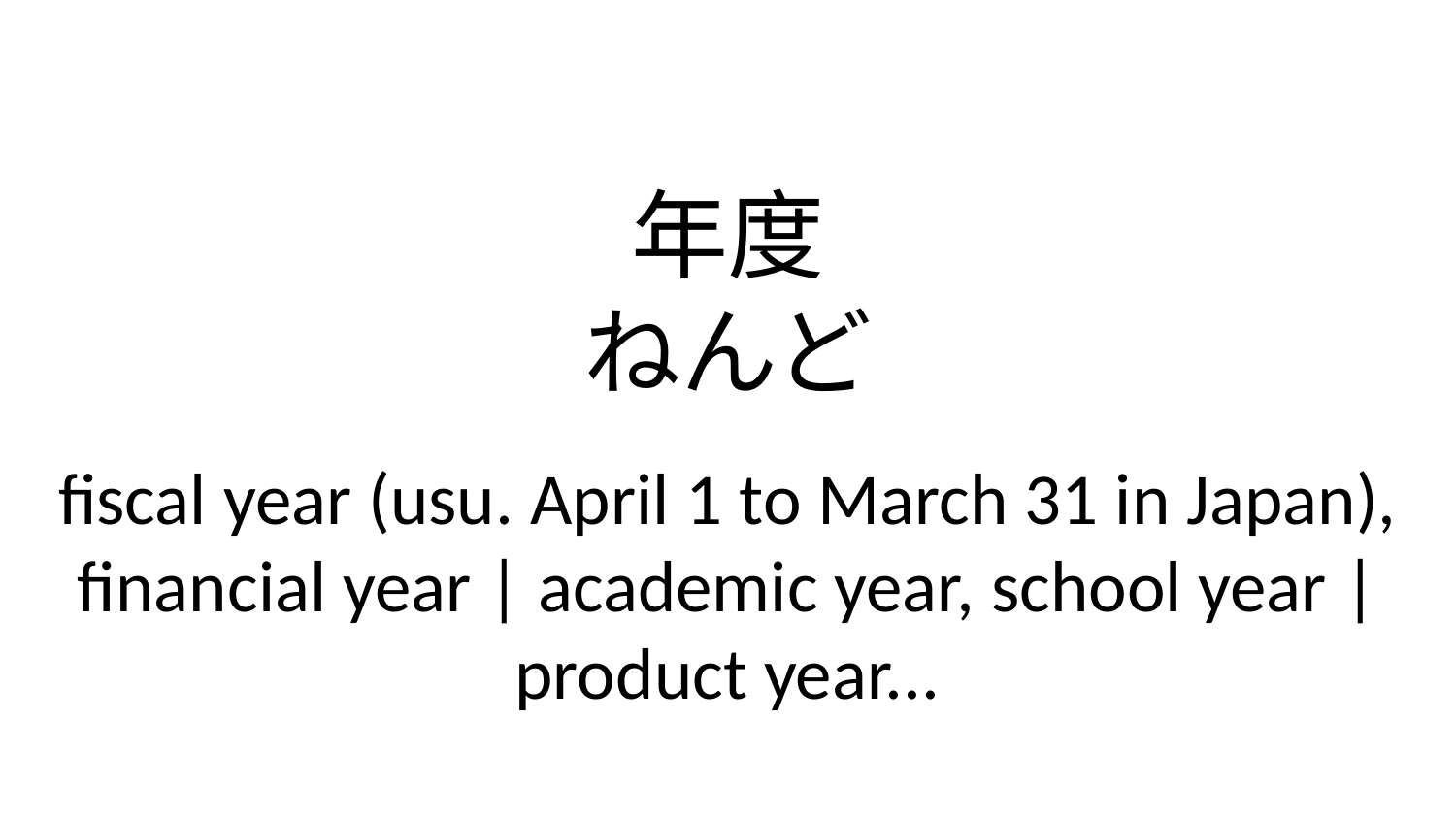

年度
ねんど
fiscal year (usu. April 1 to March 31 in Japan), financial year | academic year, school year | product year...
481-495